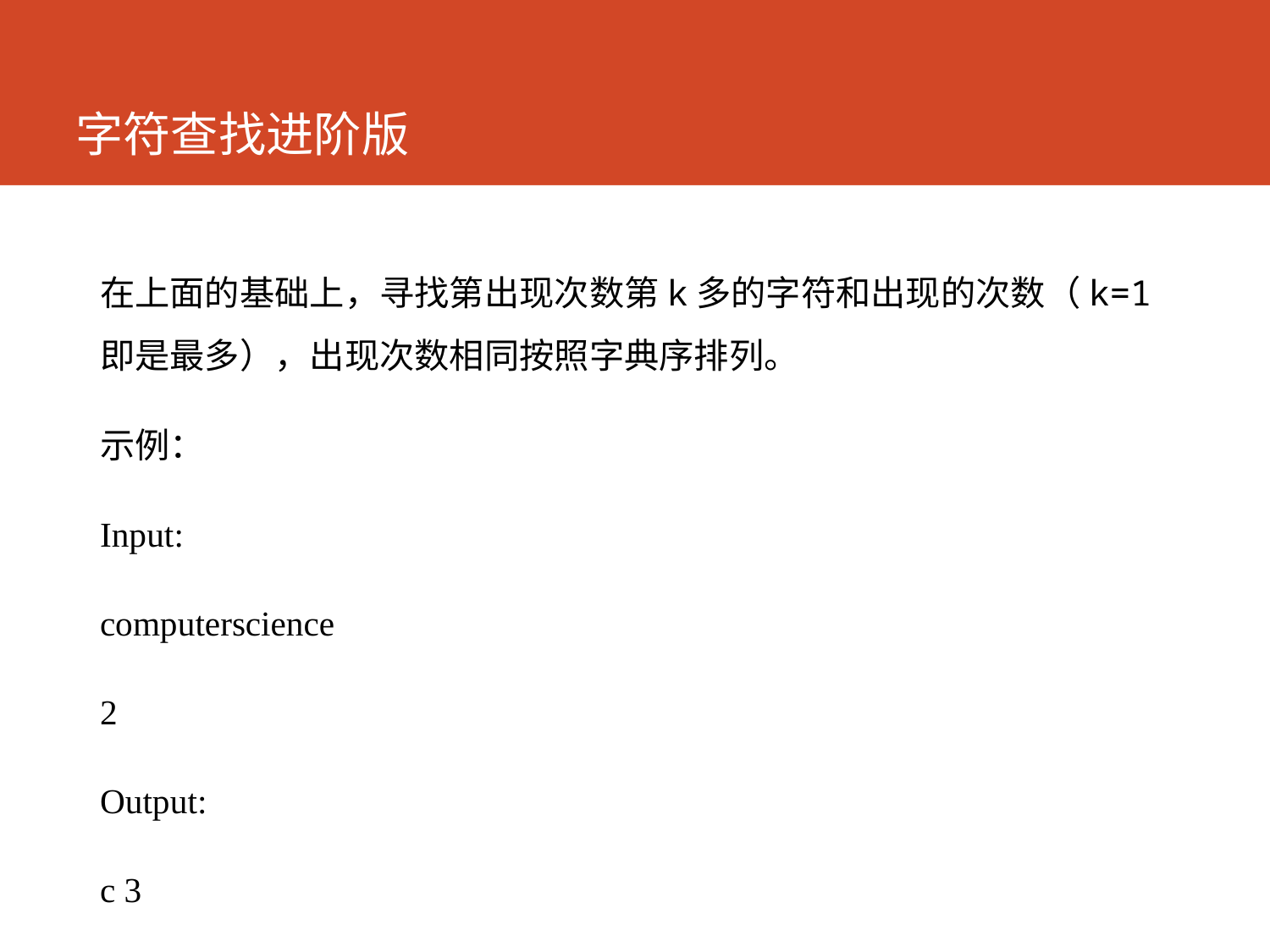

# 字符查找进阶版
在上面的基础上，寻找第出现次数第k多的字符和出现的次数（k=1即是最多），出现次数相同按照字典序排列。
示例：
Input:
computerscience
2
Output:
c 3